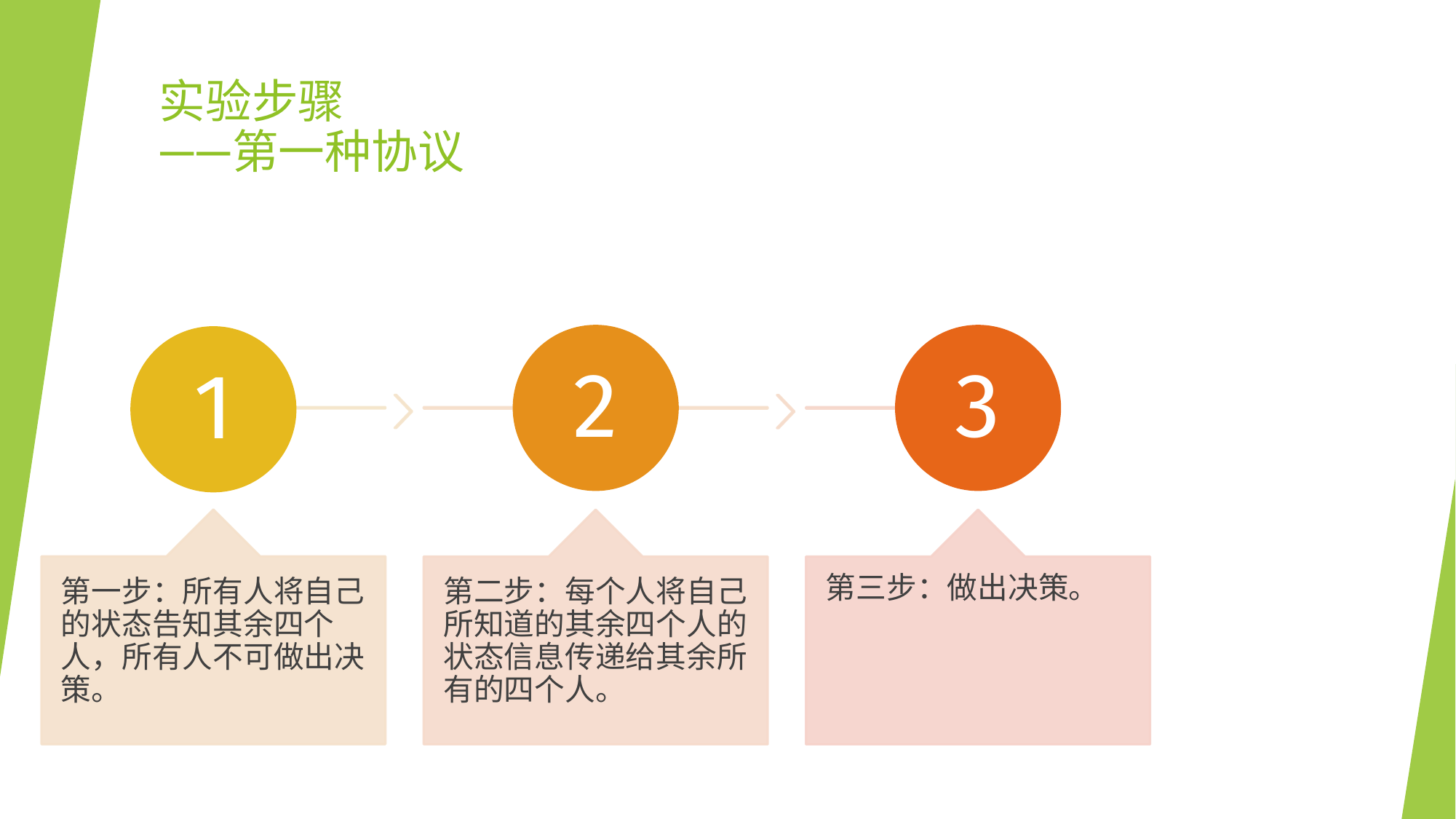

# 实验步骤 ——第一种协议

2

3

1

第一步：所有人将自己的状态告知其余四个人，所有人不可做出决策。

第二步：每个人将自己所知道的其余四个人的状态信息传递给其余所有的四个人。

第三步：做出决策。